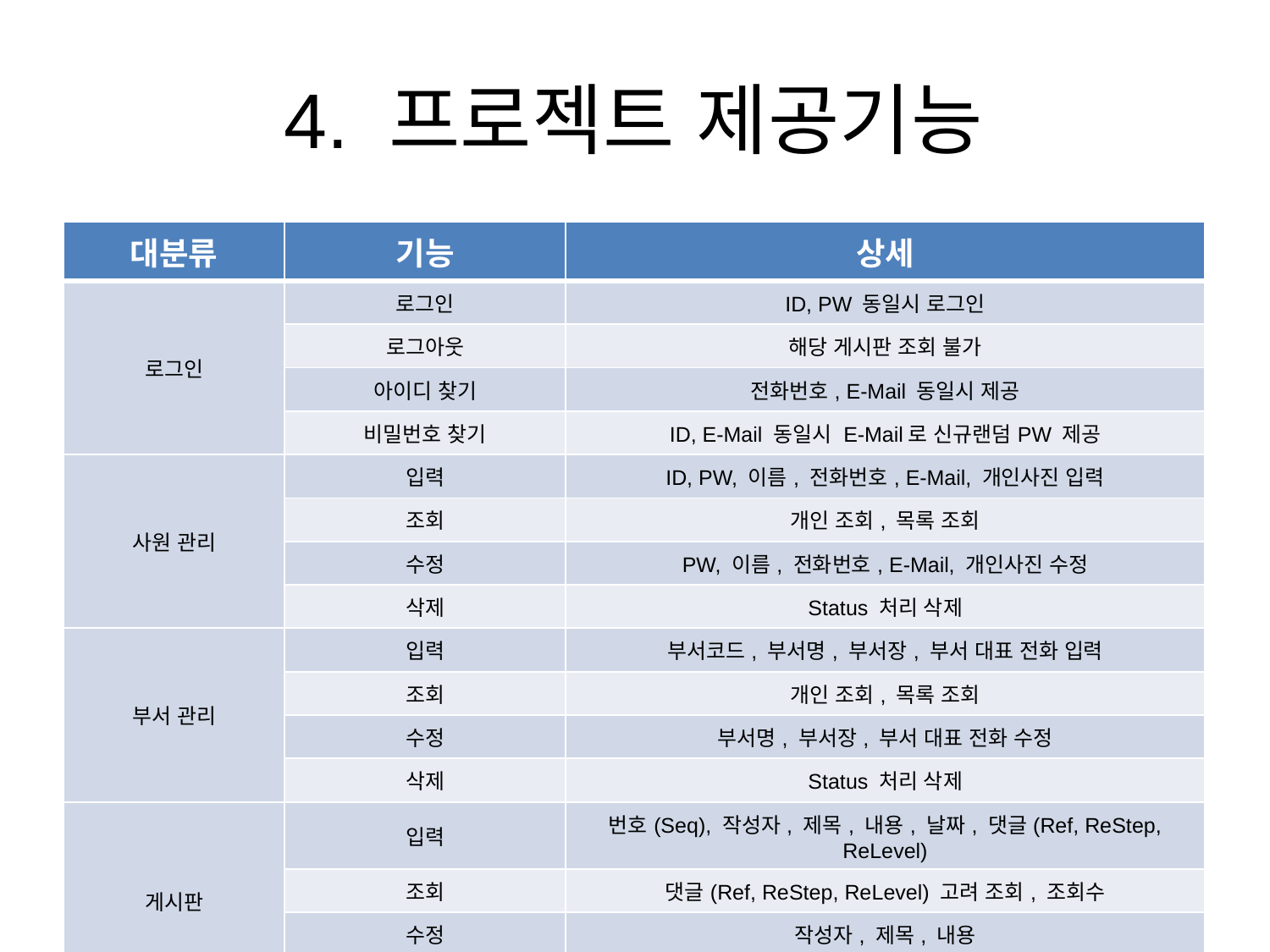

# 4. 프로젝트 제공기능
| 대분류 | 기능 | 상세 |
| --- | --- | --- |
| 로그인 | 로그인 | ID, PW 동일시 로그인 |
|  | 로그아웃 | 해당 게시판 조회 불가 |
|  | 아이디 찾기 | 전화번호, E-Mail 동일시 제공 |
|  | 비밀번호 찾기 | ID, E-Mail 동일시 E-Mail로 신규랜덤PW 제공 |
| 사원 관리 | 입력 | ID, PW, 이름, 전화번호, E-Mail, 개인사진 입력 |
|  | 조회 | 개인 조회, 목록 조회 |
|  | 수정 | PW, 이름, 전화번호, E-Mail, 개인사진 수정 |
|  | 삭제 | Status 처리 삭제 |
| 부서 관리 | 입력 | 부서코드, 부서명, 부서장, 부서 대표 전화 입력 |
|  | 조회 | 개인 조회, 목록 조회 |
|  | 수정 | 부서명, 부서장, 부서 대표 전화 수정 |
|  | 삭제 | Status 처리 삭제 |
| 게시판 | 입력 | 번호(Seq), 작성자, 제목, 내용, 날짜, 댓글(Ref, ReStep, ReLevel) |
|  | 조회 | 댓글(Ref, ReStep, ReLevel) 고려 조회, 조회수 |
|  | 수정 | 작성자, 제목, 내용 |
|  | 삭제 | 상위 게시글 삭제시 댓글도 삭제 |